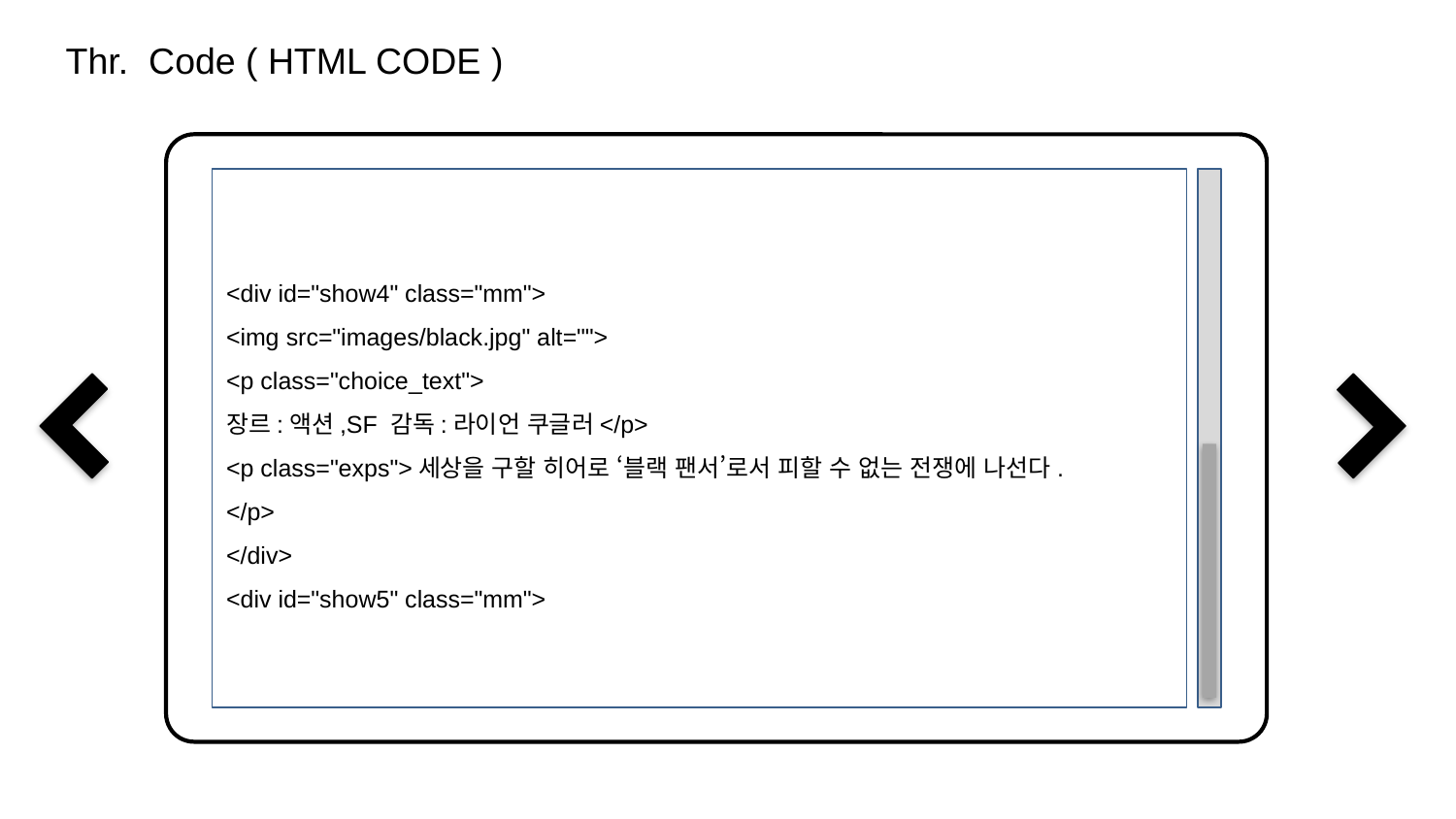

Thr.  Code ( HTML CODE )

<div id="show4" class="mm">
<img src="images/black.jpg" alt="">
<p class="choice_text">
장르:액션,SF 감독:라이언 쿠글러</p>
<p class="exps">세상을 구할 히어로 ‘블랙 팬서’로서 피할 수 없는 전쟁에 나선다.
</p>
</div>
<div id="show5" class="mm">